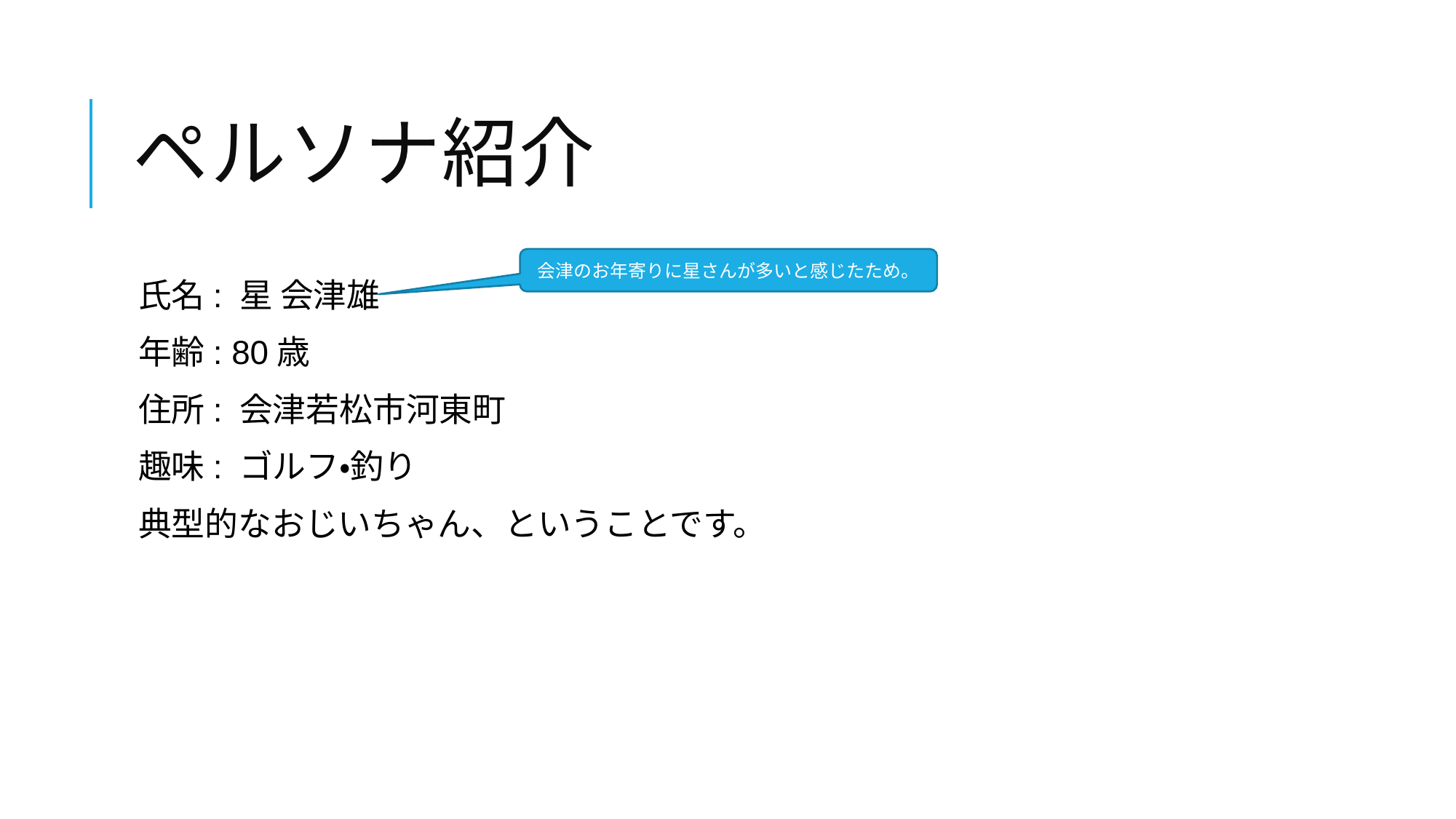

# ペルソナ紹介
会津のお年寄りに星さんが多いと感じたため。
氏名: 星 会津雄
年齢: 80歳
住所: 会津若松市河東町
趣味: ゴルフ・釣り
典型的なおじいちゃん、ということです。